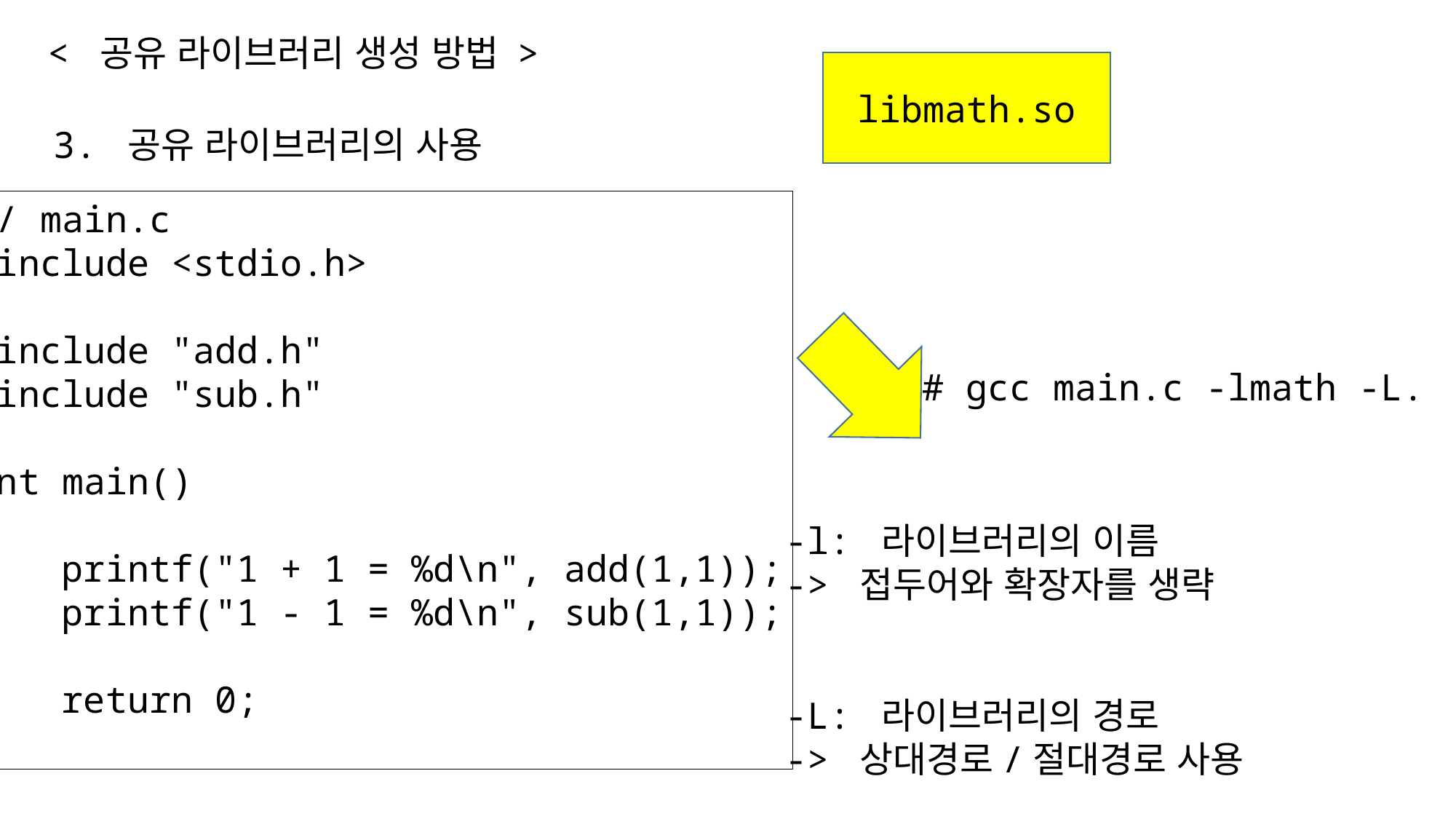

< 공유 라이브러리 생성 방법 >
libmath.so
3. 공유 라이브러리의 사용
// main.c
#include <stdio.h>

#include "add.h"
#include "sub.h"

int main()
{
    printf("1 + 1 = %d\n", add(1,1));
    printf("1 - 1 = %d\n", sub(1,1));

    return 0;
}

# gcc main.c -lmath -L.
-l: 라이브러리의 이름
-> 접두어와 확장자를 생략

-L: 라이브러리의 경로
-> 상대경로/절대경로 사용